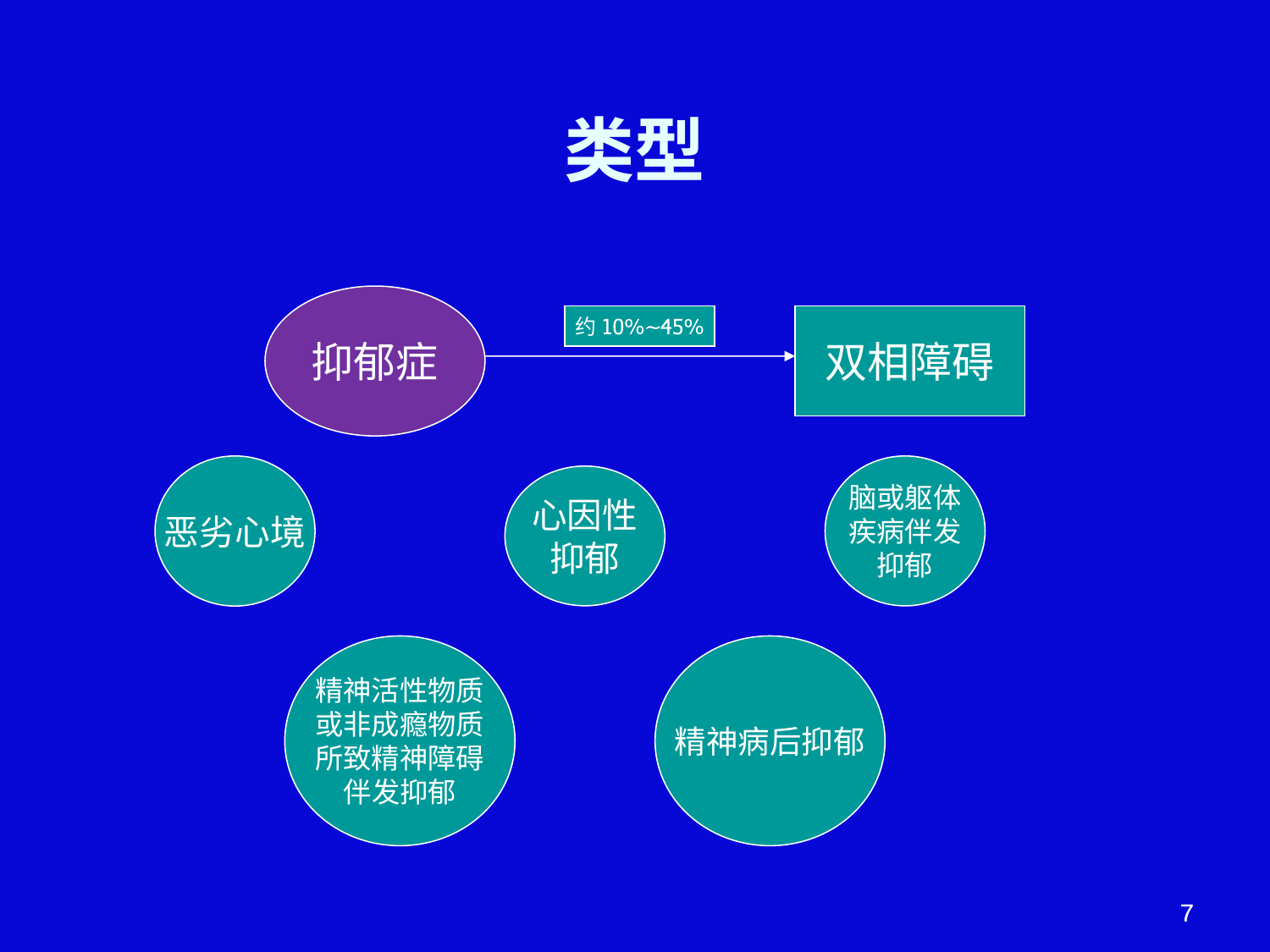

# 类型
抑郁症
约10%~45%
双相障碍

恶劣心境
脑或躯体
疾病伴发
抑郁
心因性
抑郁
精神活性物质
或非成瘾物质
所致精神障碍
伴发抑郁
精神病后抑郁
7
7